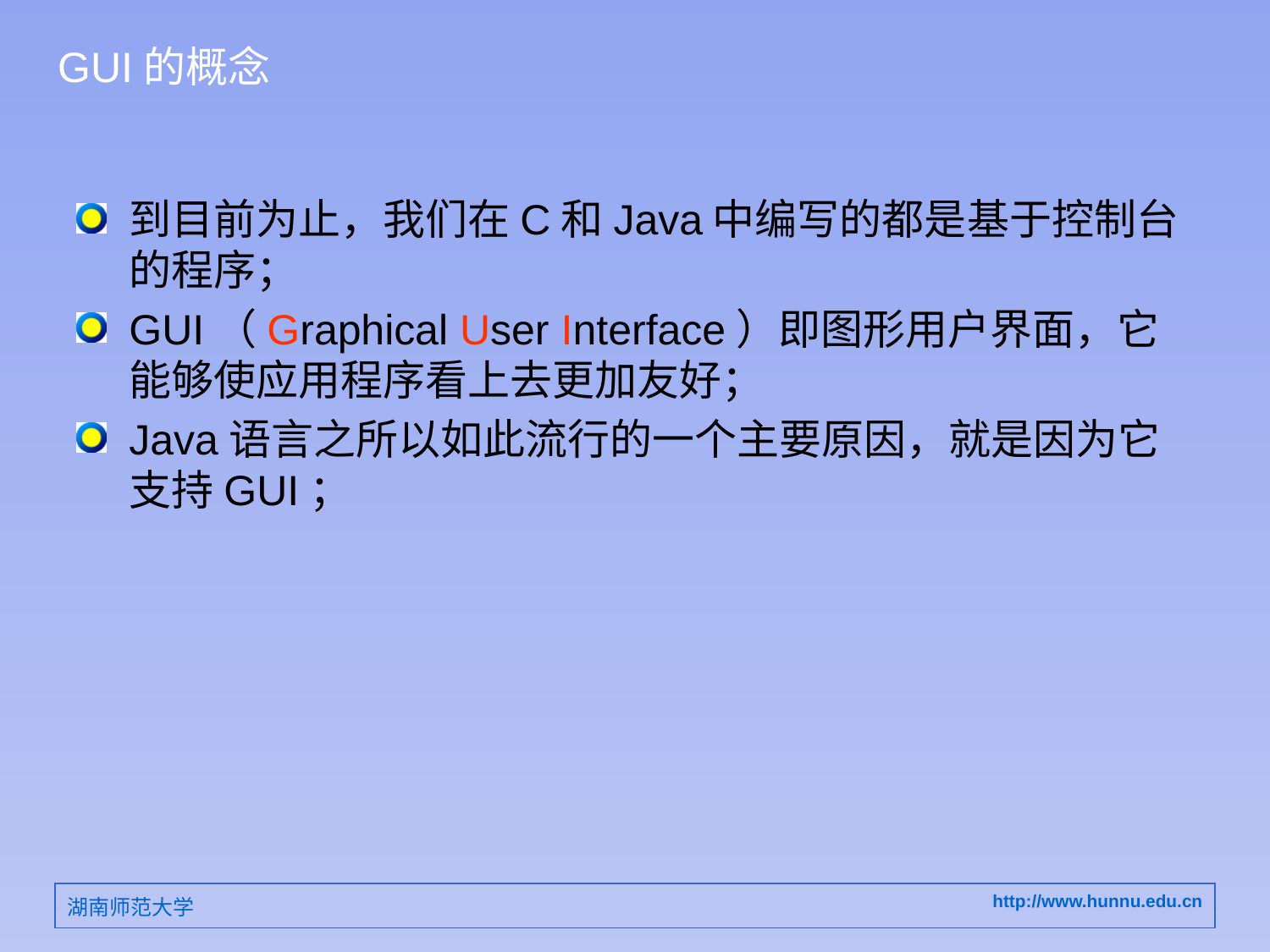

# GUI的概念
到目前为止，我们在C和Java中编写的都是基于控制台的程序；
GUI（Graphical User Interface）即图形用户界面，它能够使应用程序看上去更加友好；
Java语言之所以如此流行的一个主要原因，就是因为它支持GUI；